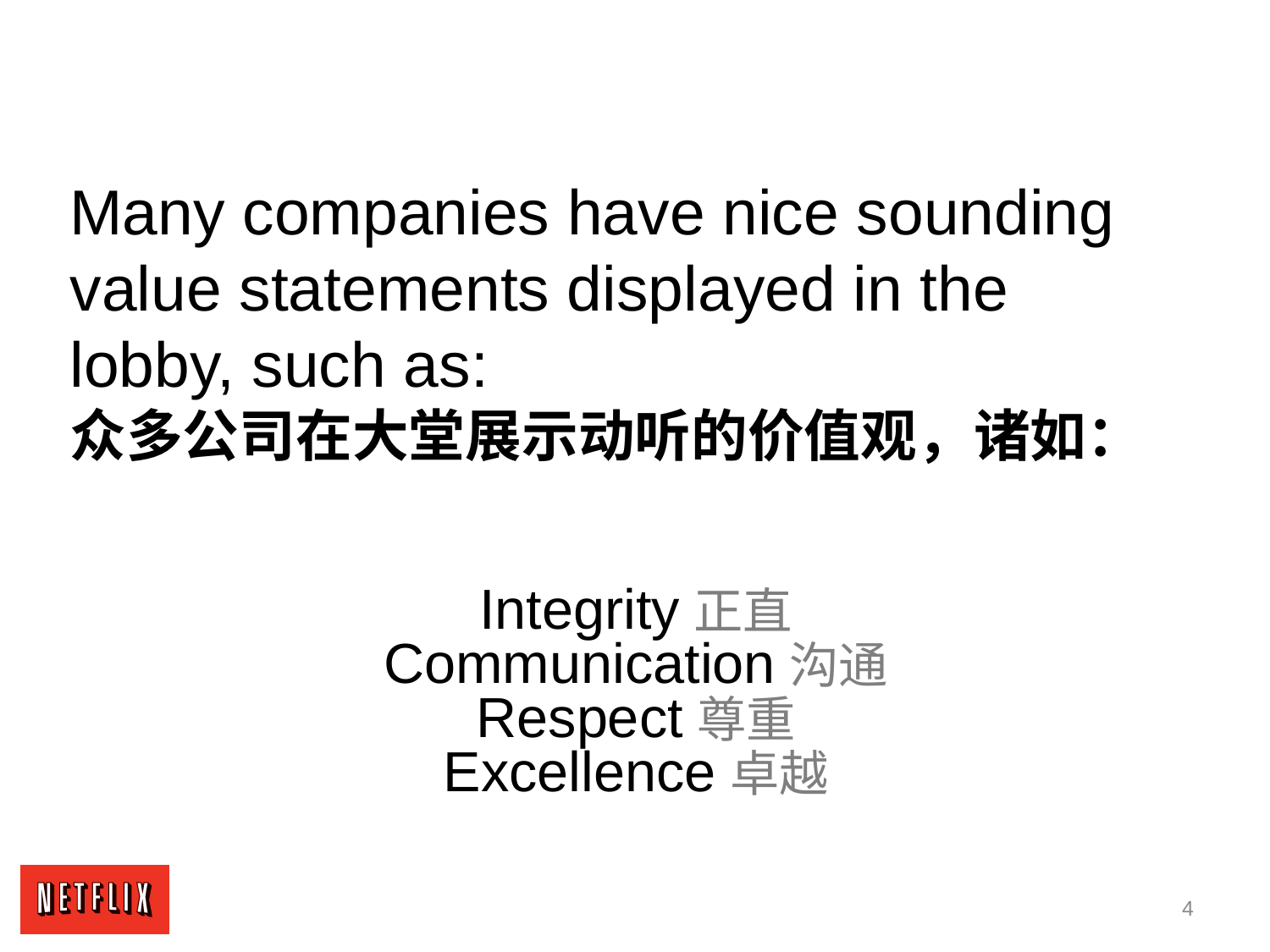

Many companies have nice sounding value statements displayed in the lobby, such as:
众多公司在大堂展示动听的价值观，诸如：
Integrity正直
Communication沟通
Respect尊重
Excellence卓越
4